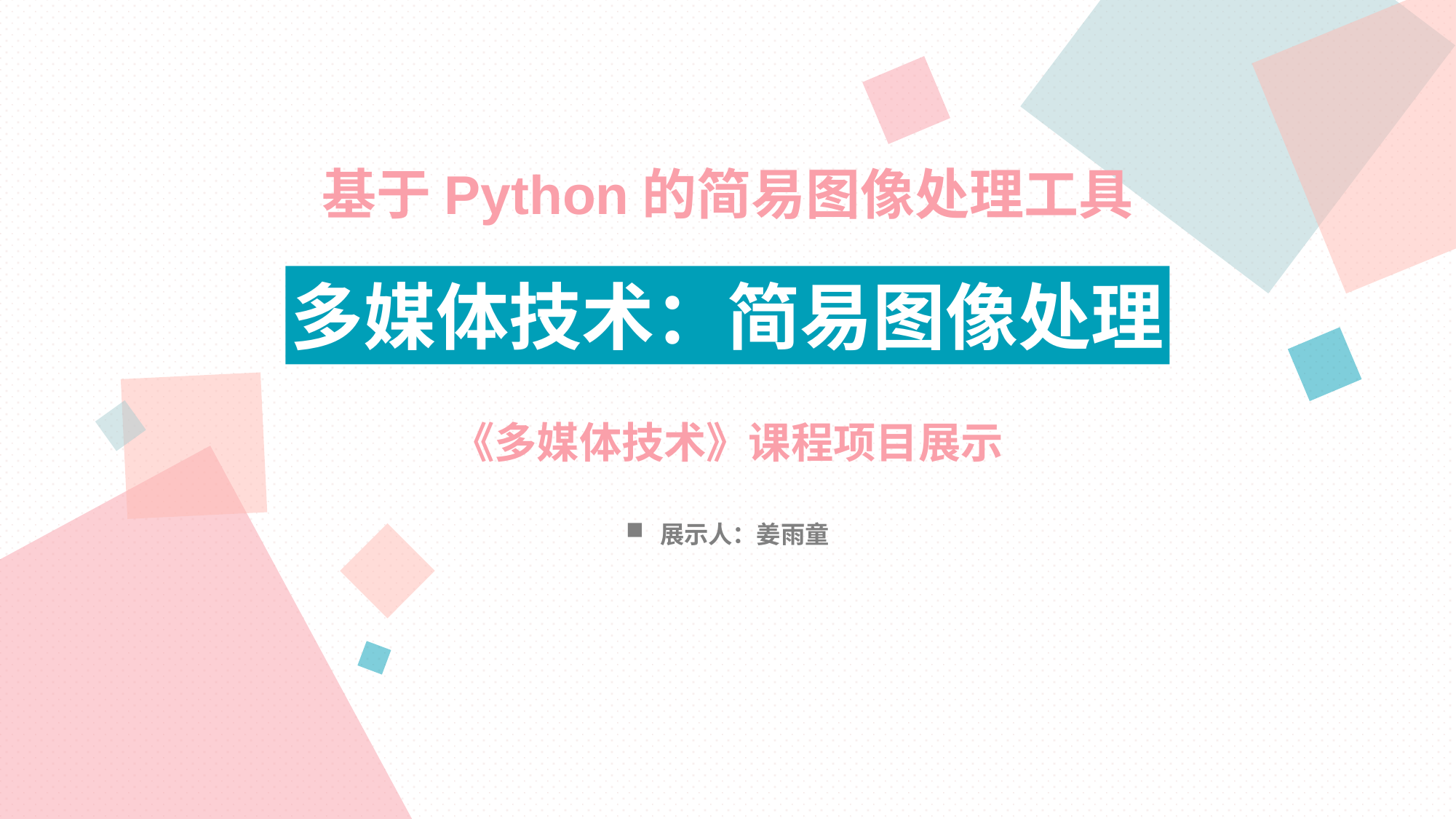

基于Python的简易图像处理工具
多媒体技术：简易图像处理
《多媒体技术》课程项目展示
展示人：姜雨童